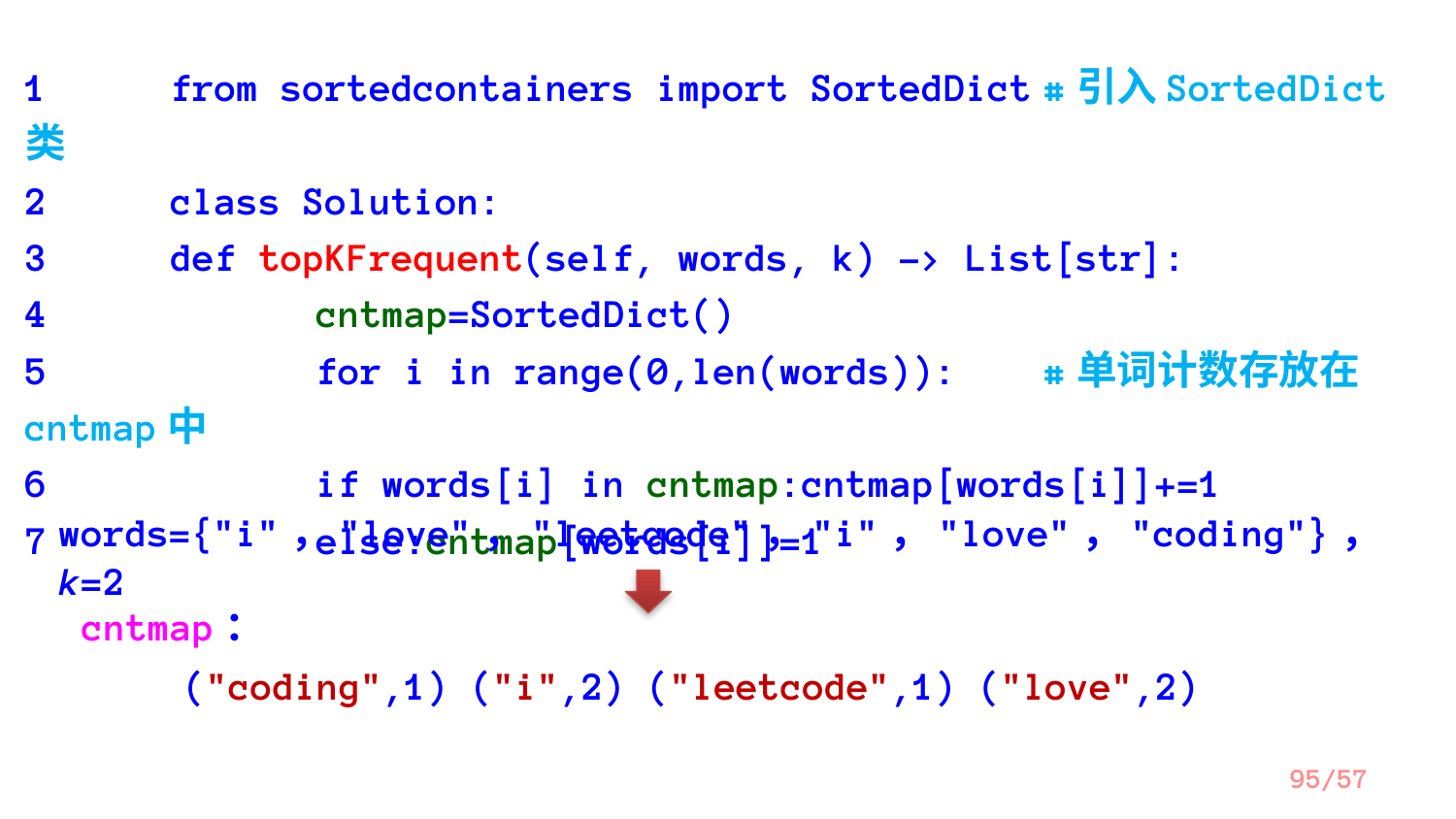

1	from sortedcontainers import SortedDict	#引入SortedDict类
2	class Solution:
3   	def topKFrequent(self, words, k) -> List[str]:
4    		cntmap=SortedDict()
5      	for i in range(0,len(words)): 	#单词计数存放在cntmap中
6       	if words[i] in cntmap:cntmap[words[i]]+=1
7        	else:cntmap[words[i]]=1
words={"i"，"love"，"leetcode"，"i"，"love"，"coding"}，k=2

cntmap：
("coding",1) ("i",2) ("leetcode",1) ("love",2)
95/57